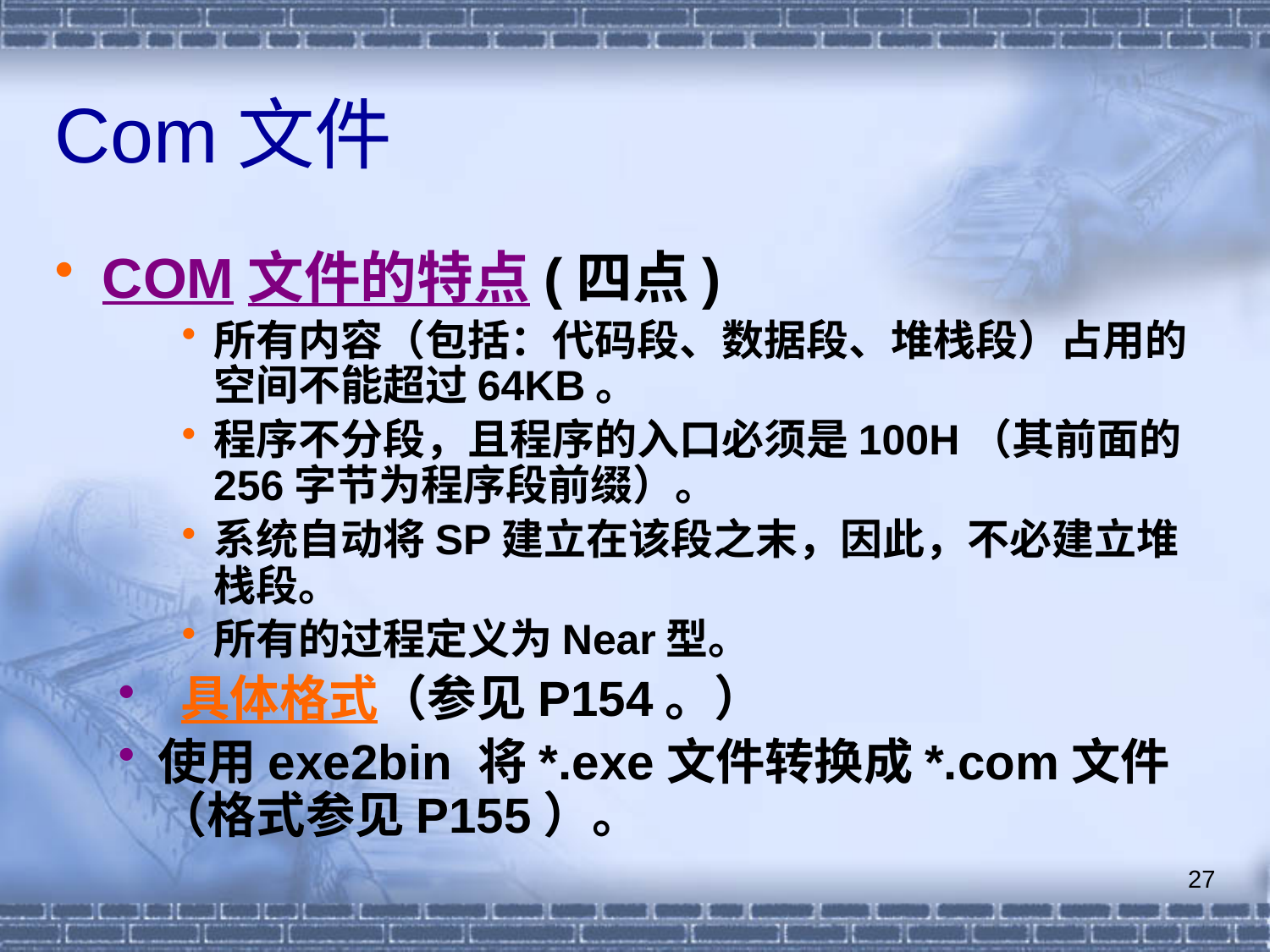

# Com文件
COM文件的特点(四点)
所有内容（包括：代码段、数据段、堆栈段）占用的空间不能超过64KB。
程序不分段，且程序的入口必须是100H（其前面的256字节为程序段前缀）。
系统自动将SP建立在该段之末，因此，不必建立堆栈段。
所有的过程定义为Near型。
 具体格式（参见P154。）
使用exe2bin 将*.exe文件转换成*.com文件（格式参见P155）。
27